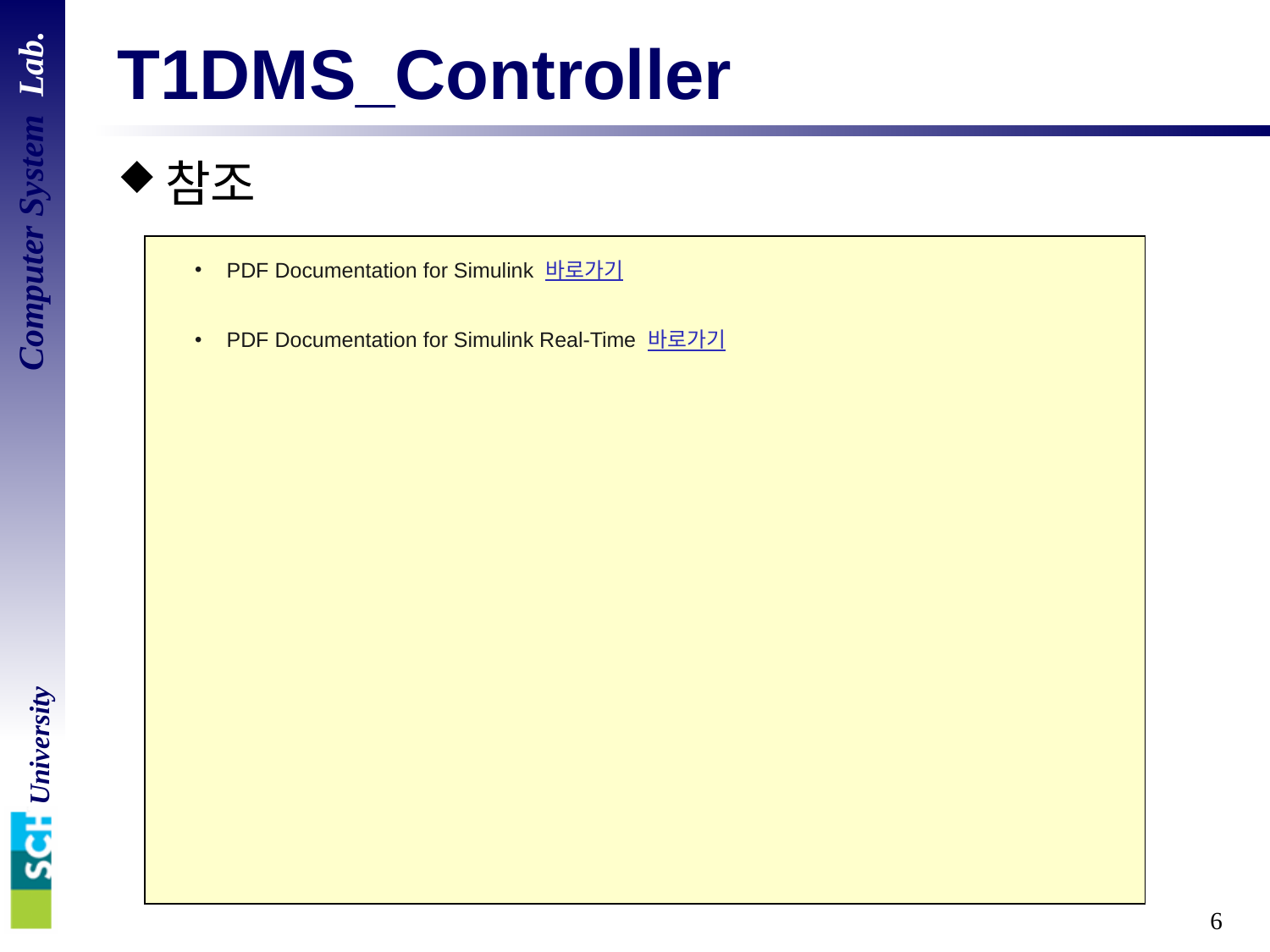

# T1DMS_Controller

참조

PDF Documentation for Simulink 바로가기

PDF Documentation for Simulink Real-Time 바로가기